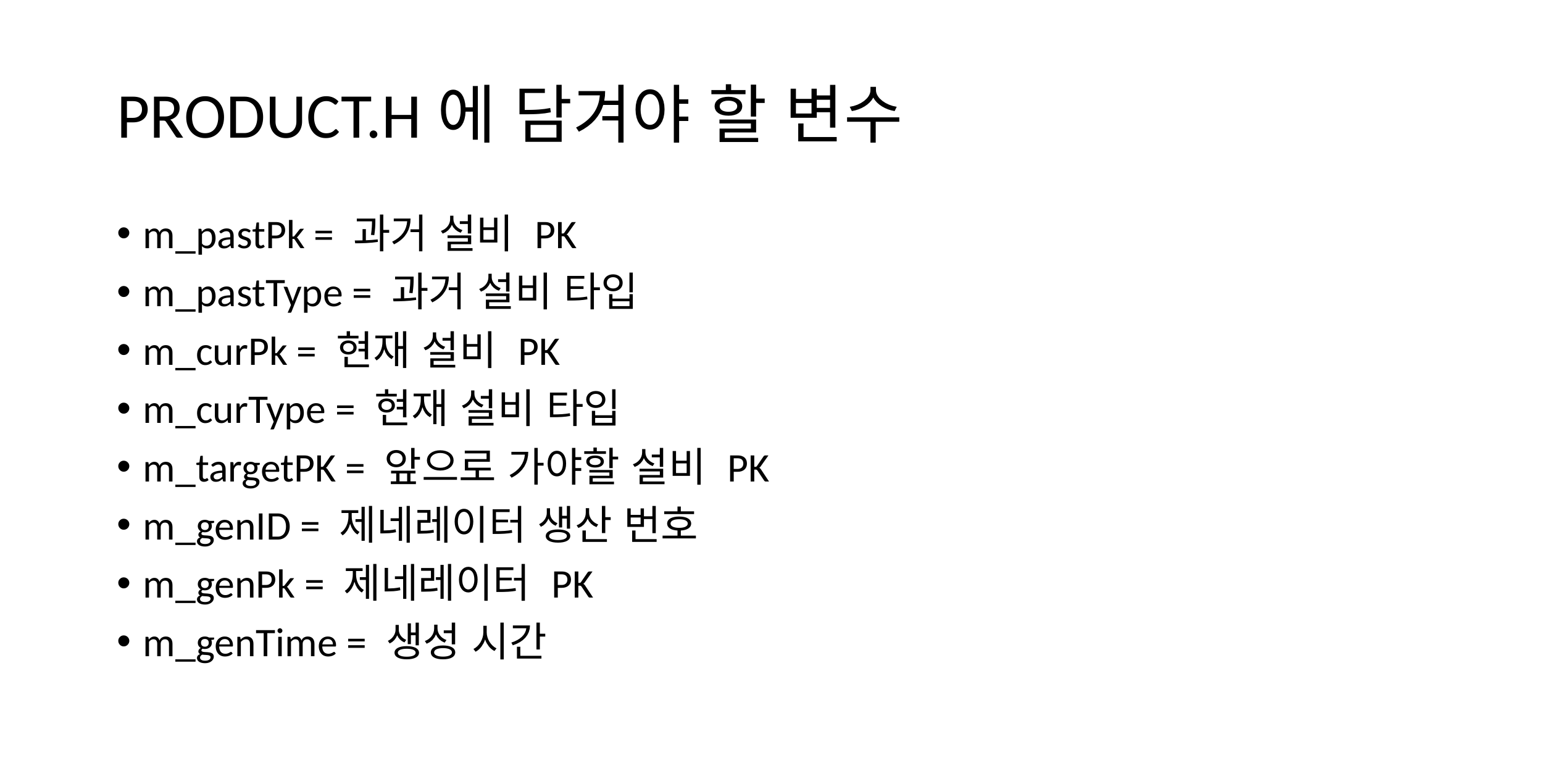

# PRODUCT.H에 담겨야 할 변수
m_pastPk = 과거 설비 PK
m_pastType = 과거 설비 타입
m_curPk = 현재 설비 PK
m_curType = 현재 설비 타입
m_targetPK = 앞으로 가야할 설비 PK
m_genID = 제네레이터 생산 번호
m_genPk = 제네레이터 PK
m_genTime = 생성 시간